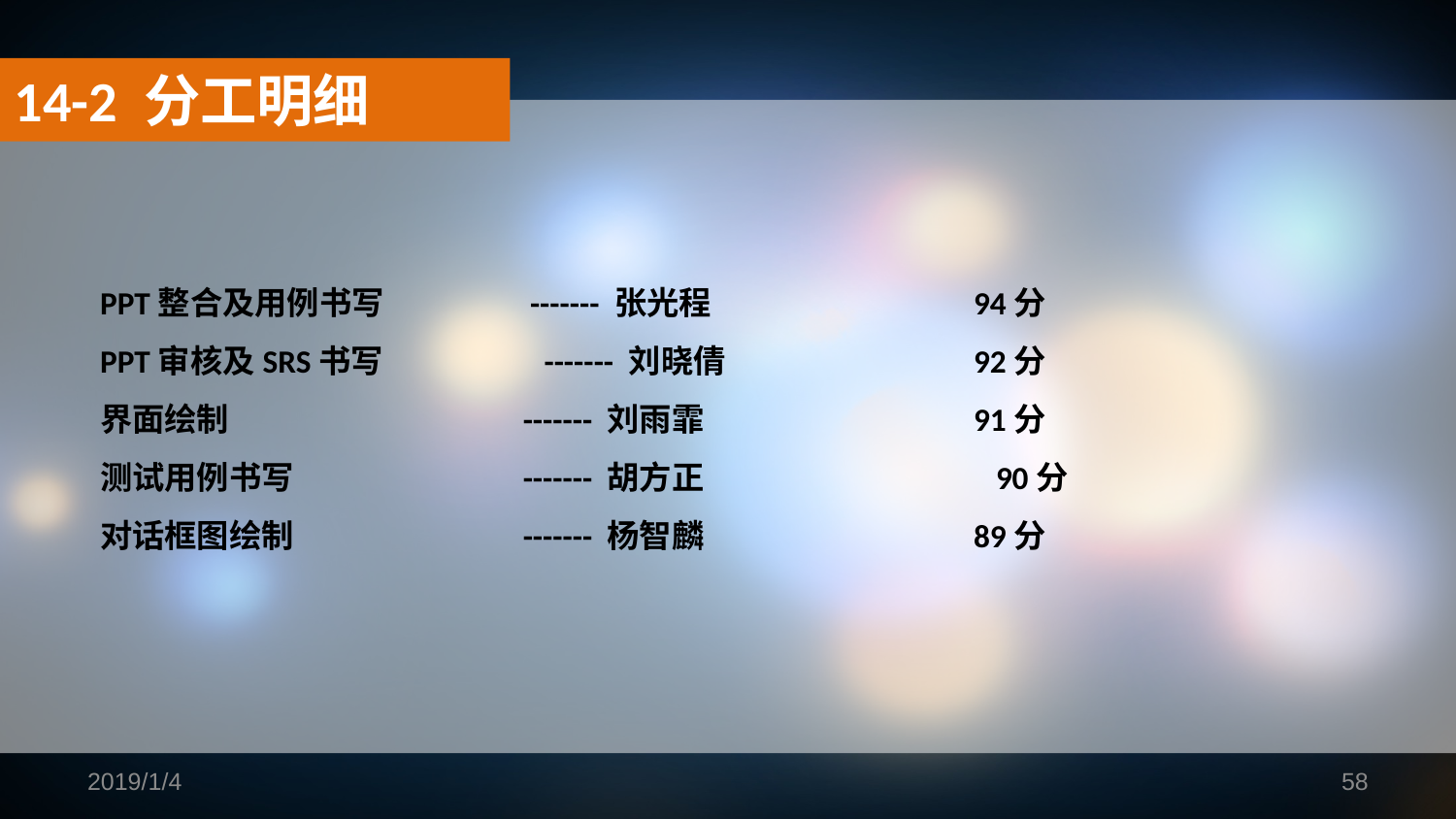

14-2 分工明细

PPT整合及用例书写                   ------- 张光程		94分
PPT审核及SRS书写                     ------- 刘晓倩  		92分
界面绘制		                 ------- 刘雨霏		91分
测试用例书写	                 ------- 胡方正                                       90分
对话框图绘制	                 ------- 杨智麟		89分
2019/1/4
58